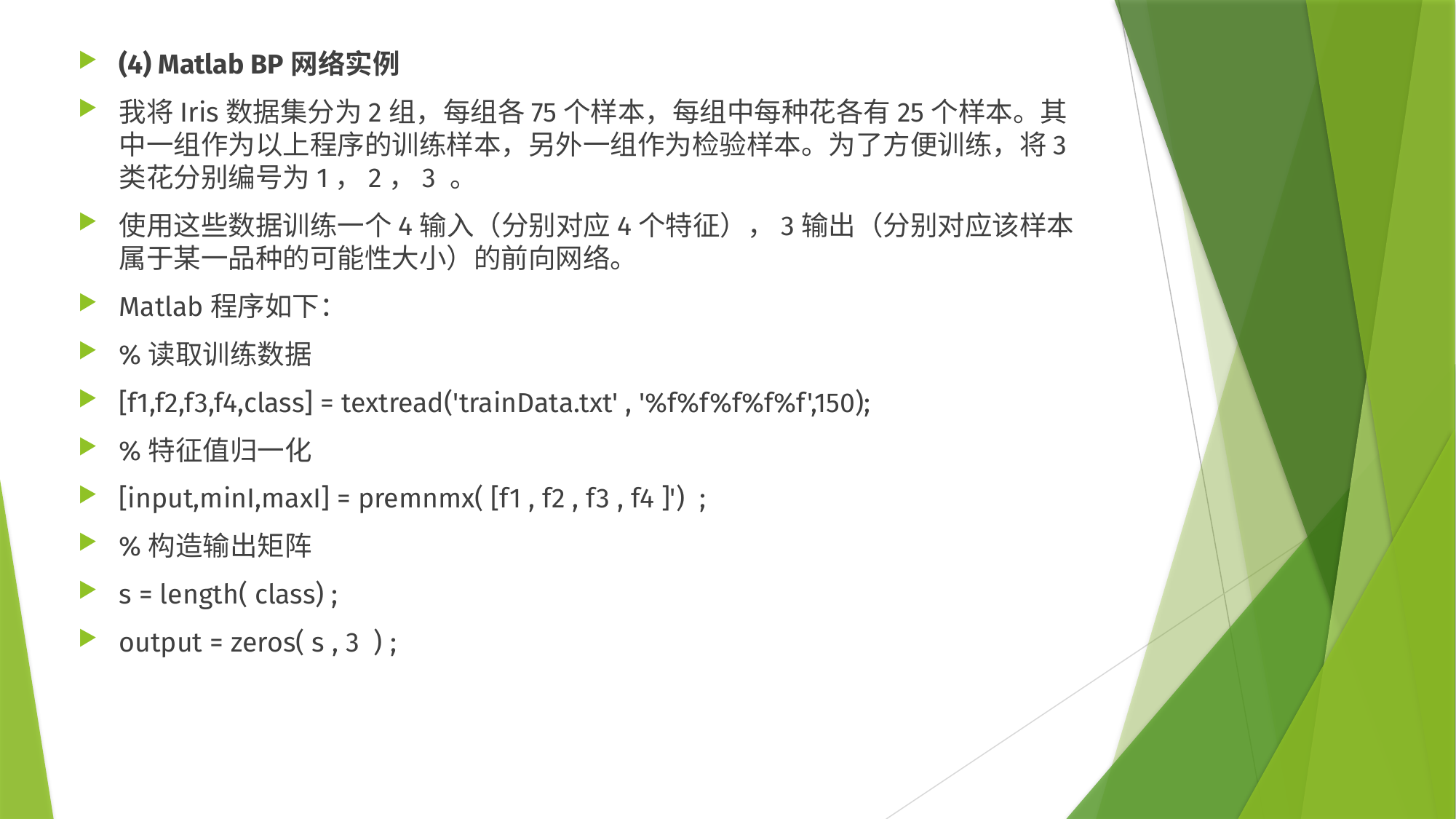

(4) Matlab BP网络实例
我将Iris数据集分为2组，每组各75个样本，每组中每种花各有25个样本。其中一组作为以上程序的训练样本，另外一组作为检验样本。为了方便训练，将3类花分别编号为1，2，3 。
使用这些数据训练一个4输入（分别对应4个特征），3输出（分别对应该样本属于某一品种的可能性大小）的前向网络。
Matlab程序如下：
%读取训练数据
[f1,f2,f3,f4,class] = textread('trainData.txt' , '%f%f%f%f%f',150);
%特征值归一化
[input,minI,maxI] = premnmx( [f1 , f2 , f3 , f4 ]')  ;
%构造输出矩阵
s = length( class) ;
output = zeros( s , 3  ) ;